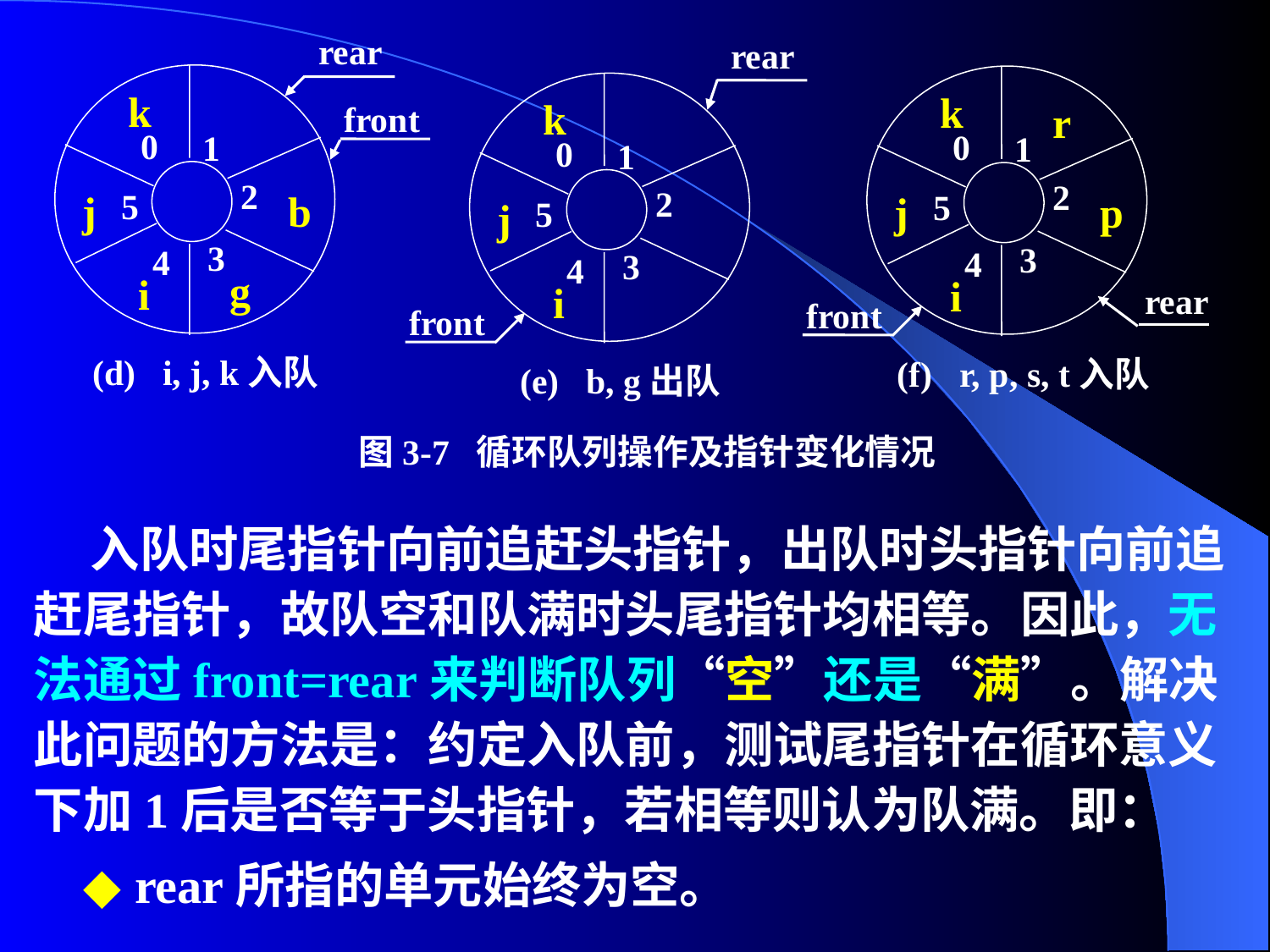

rear

0
1
2
5
3
4
k
front

b
j
g
i
(d)   i, j, k入队
rear

0
1
2
5
3
4
k
j
i
front

(e)   b, g出队

0
1
2
5
3
4
k
r
j
p
i
rear

front

(f)   r, p, s, t入队
图3-7  循环队列操作及指针变化情况
# 入队时尾指针向前追赶头指针，出队时头指针向前追赶尾指针，故队空和队满时头尾指针均相等。因此，无法通过front=rear来判断队列“空”还是“满”。解决此问题的方法是：约定入队前，测试尾指针在循环意义下加1后是否等于头指针，若相等则认为队满。即：
◆ rear所指的单元始终为空。